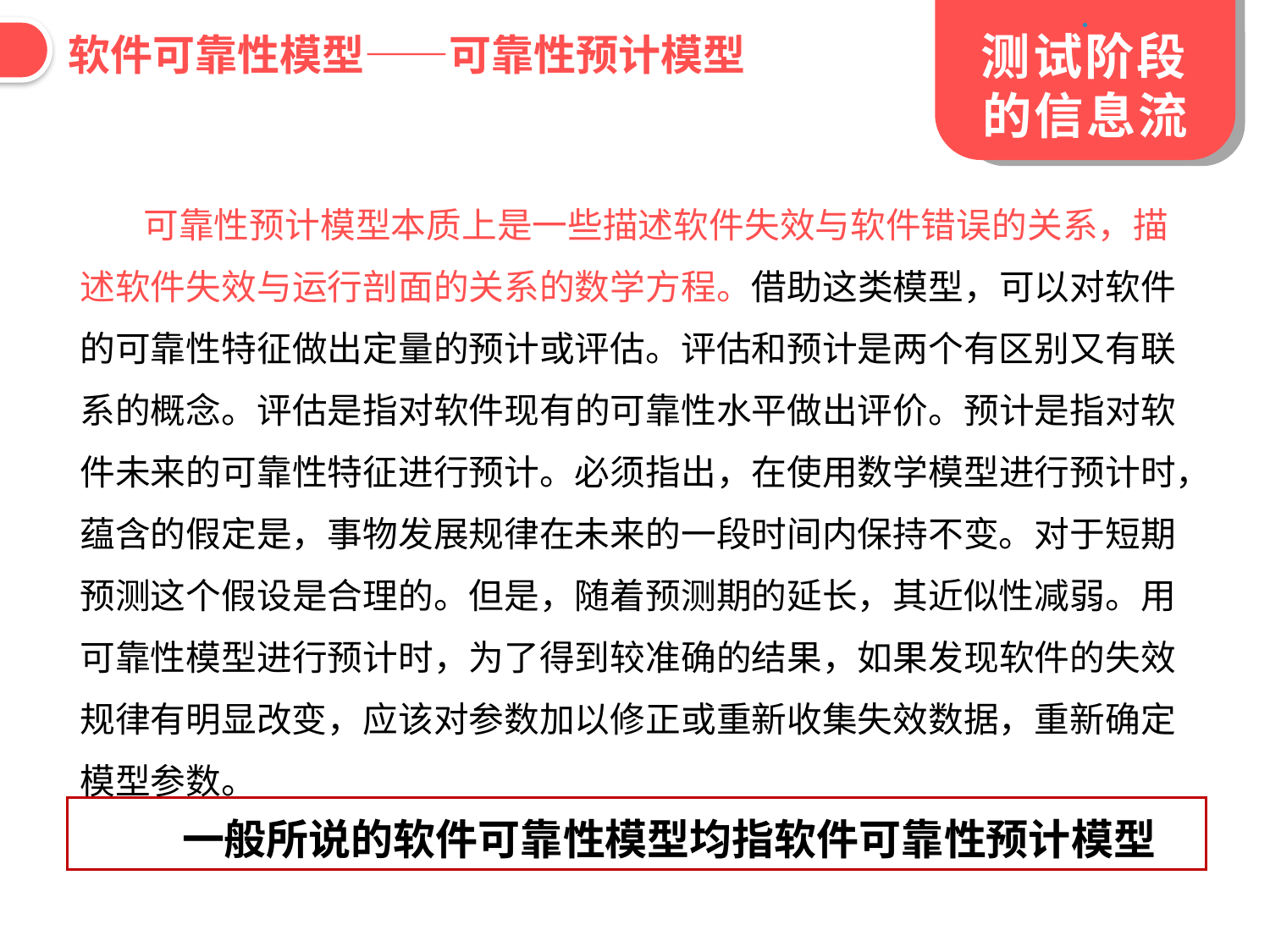

·

测试阶段的信息流

软件可靠性模型——可靠性预计模型
可靠性预计模型本质上是一些描述软件失效与软件错误的关系，描述软件失效与运行剖面的关系的数学方程。借助这类模型，可以对软件的可靠性特征做出定量的预计或评估。评估和预计是两个有区别又有联系的概念。评估是指对软件现有的可靠性水平做出评价。预计是指对软件未来的可靠性特征进行预计。必须指出，在使用数学模型进行预计时，蕴含的假定是，事物发展规律在未来的一段时间内保持不变。对于短期预测这个假设是合理的。但是，随着预测期的延长，其近似性减弱。用可靠性模型进行预计时，为了得到较准确的结果，如果发现软件的失效规律有明显改变，应该对参数加以修正或重新收集失效数据，重新确定模型参数。
一般所说的软件可靠性模型均指软件可靠性预计模型